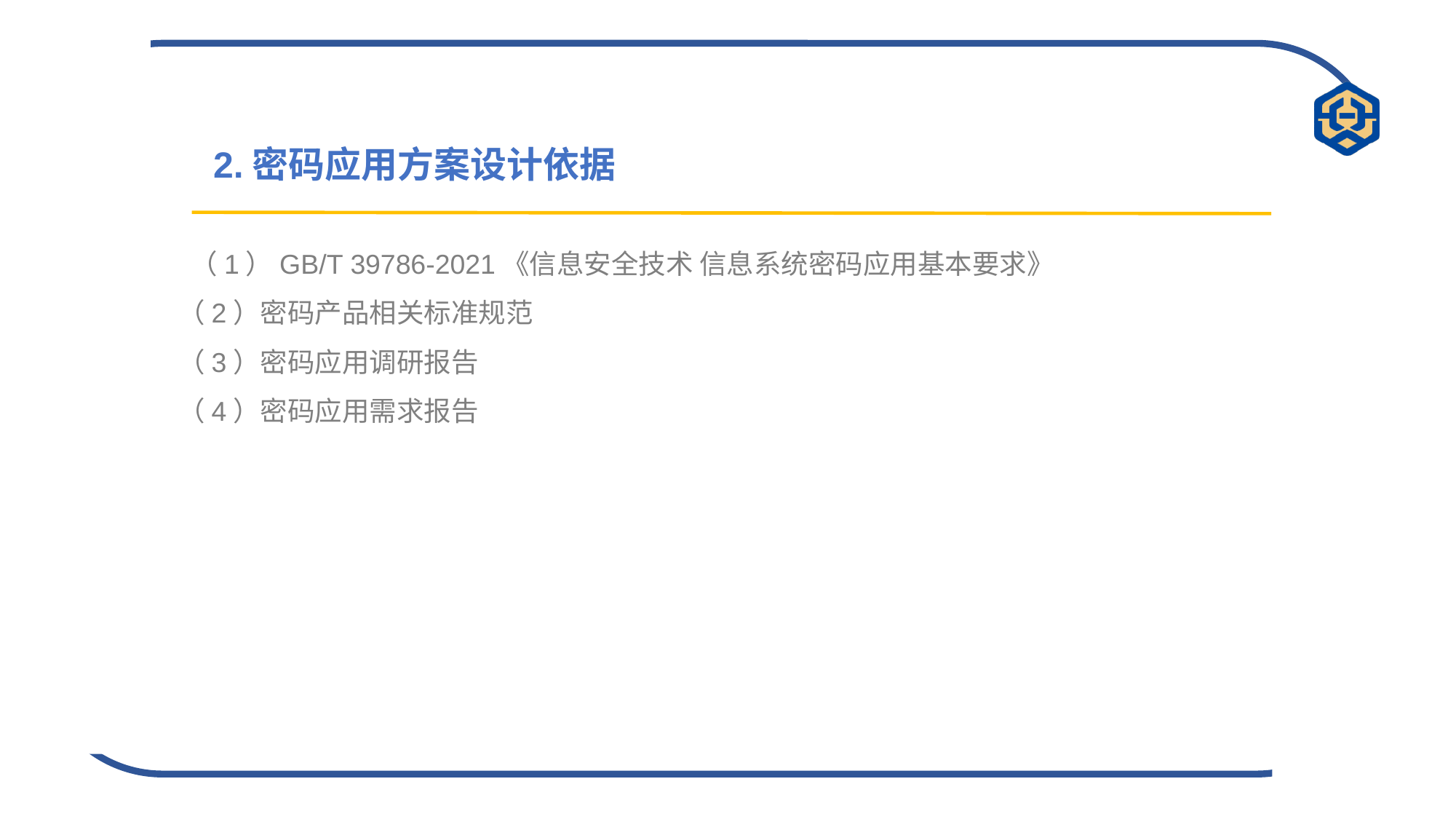

2.密码应用方案设计依据
 （1）GB/T 39786-2021《信息安全技术 信息系统密码应用基本要求》
（2）密码产品相关标准规范
（3）密码应用调研报告
（4）密码应用需求报告